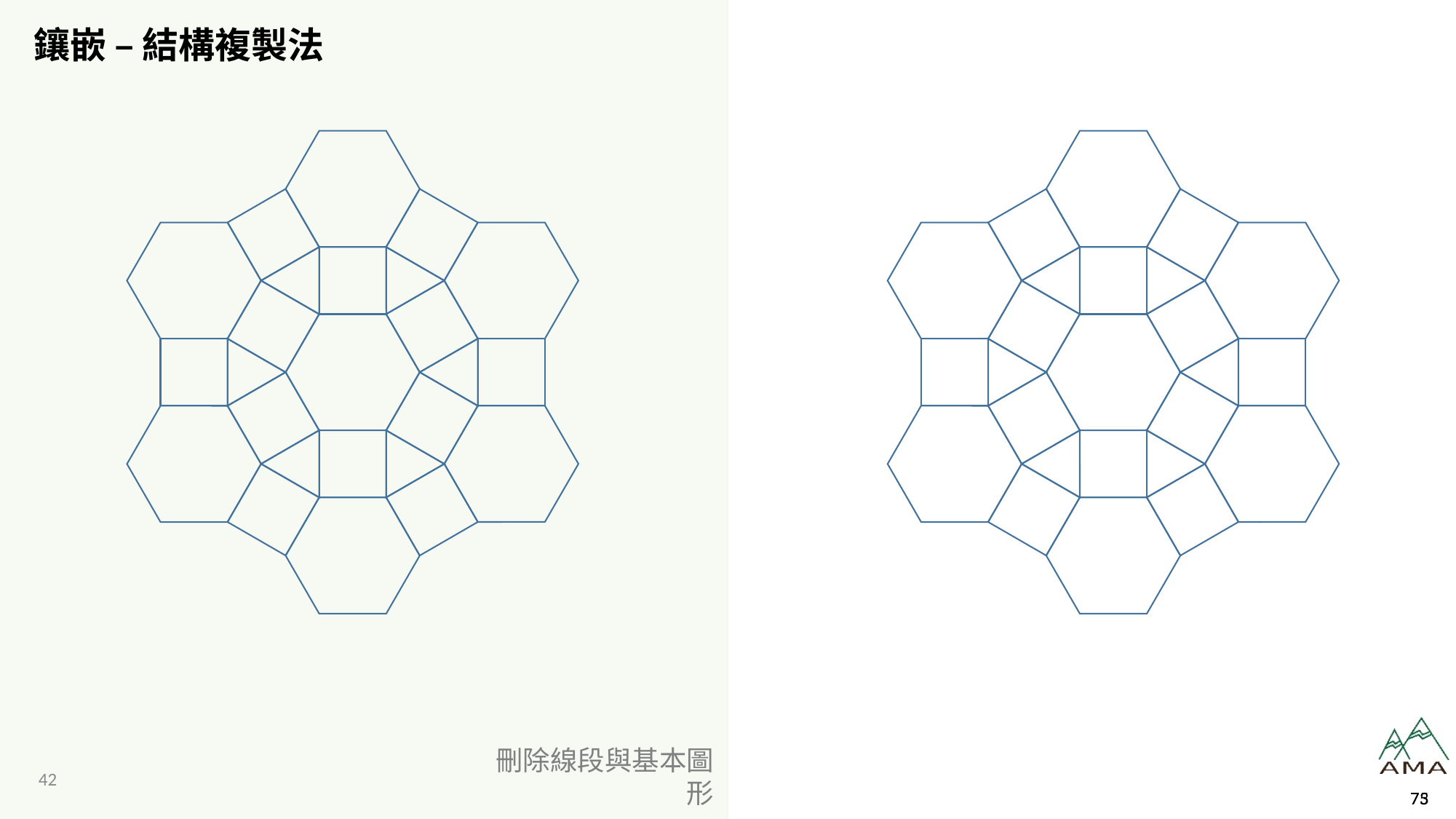

# 鑲嵌 – 結構複製法

刪除線段與基本圖形
73
75